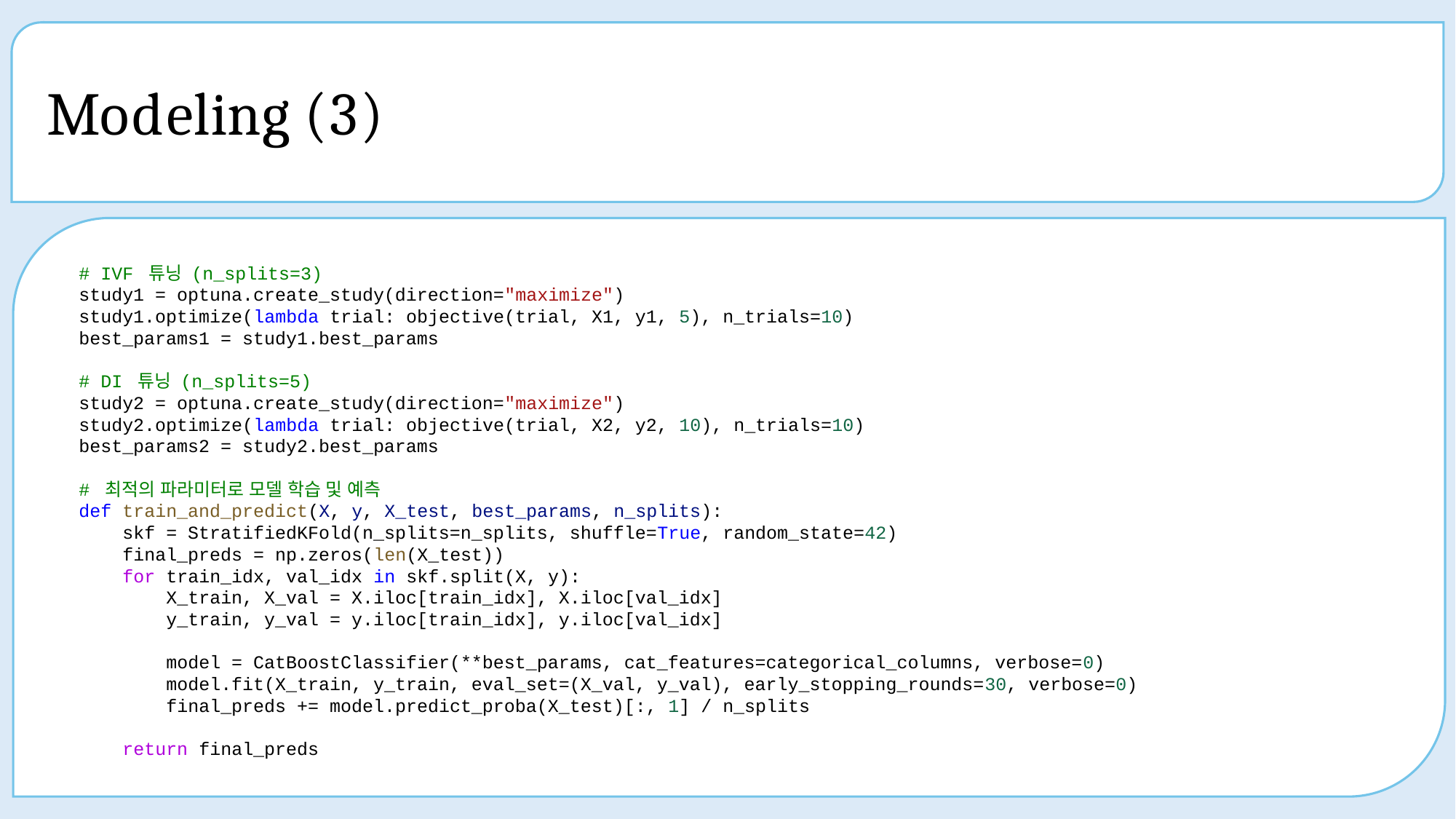

ㅋ
# Modeling (3)

# IVF 튜닝 (n_splits=3)
study1 = optuna.create_study(direction="maximize")
study1.optimize(lambda trial: objective(trial, X1, y1, 5), n_trials=10)
best_params1 = study1.best_params
# DI 튜닝 (n_splits=5)
study2 = optuna.create_study(direction="maximize")
study2.optimize(lambda trial: objective(trial, X2, y2, 10), n_trials=10)
best_params2 = study2.best_params
# 최적의 파라미터로 모델 학습 및 예측
def train_and_predict(X, y, X_test, best_params, n_splits):
    skf = StratifiedKFold(n_splits=n_splits, shuffle=True, random_state=42)
    final_preds = np.zeros(len(X_test))
    for train_idx, val_idx in skf.split(X, y):
        X_train, X_val = X.iloc[train_idx], X.iloc[val_idx]
        y_train, y_val = y.iloc[train_idx], y.iloc[val_idx]
        model = CatBoostClassifier(**best_params, cat_features=categorical_columns, verbose=0)
        model.fit(X_train, y_train, eval_set=(X_val, y_val), early_stopping_rounds=30, verbose=0)
        final_preds += model.predict_proba(X_test)[:, 1] / n_splits
    return final_preds